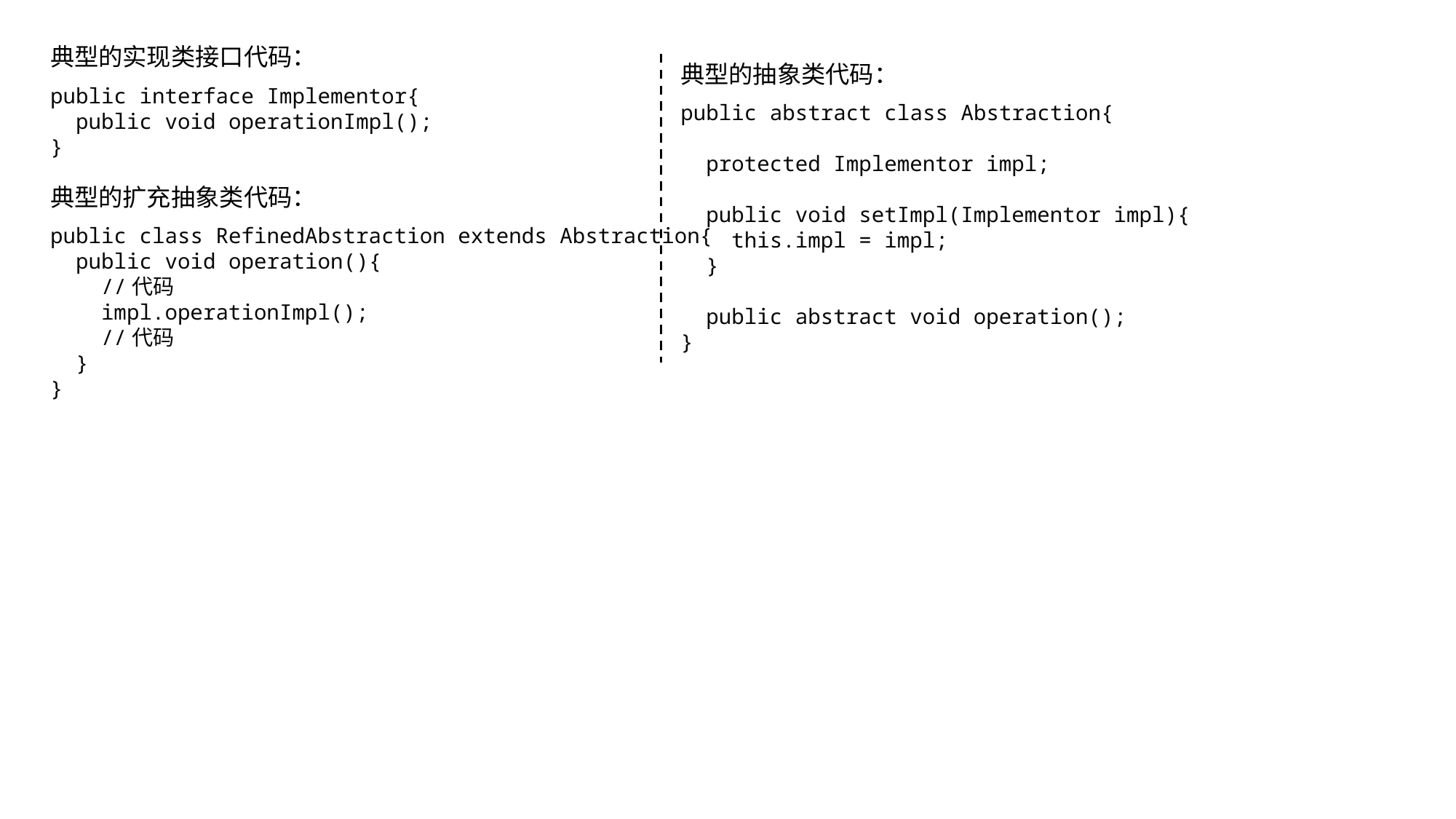

典型的实现类接口代码：
public interface Implementor{
  public void operationImpl();
}
典型的抽象类代码：
public abstract class Abstraction{

  protected Implementor impl;

  public void setImpl(Implementor impl){
    this.impl = impl;
  }

  public abstract void operation();
}
典型的扩充抽象类代码：
public class RefinedAbstraction extends Abstraction{
  public void operation(){
    //代码
    impl.operationImpl();
    //代码
  }
}